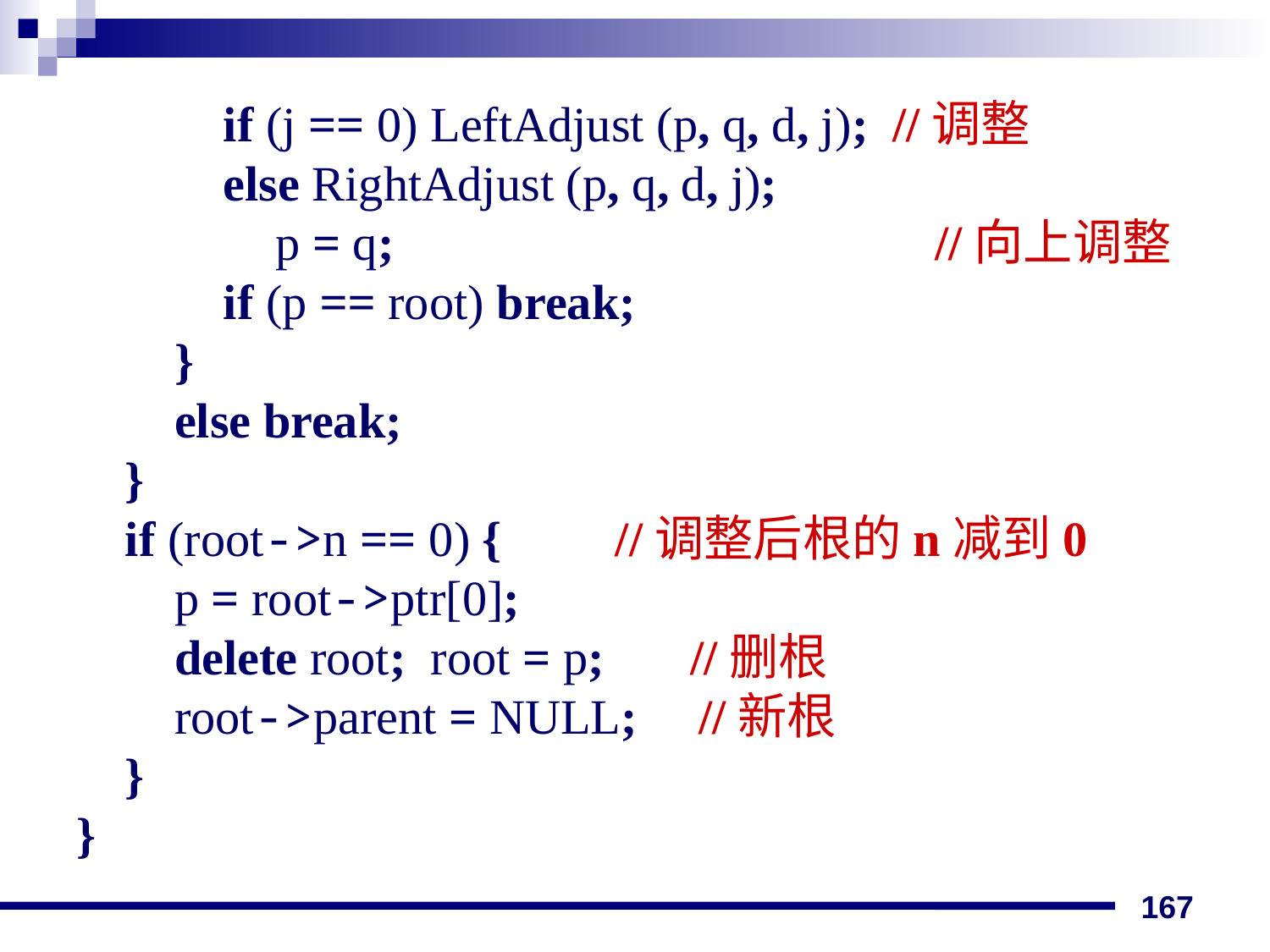

if (j == 0) LeftAdjust (p, q, d, j);  //调整
            else RightAdjust (p, q, d, j);
		  p = q;                         		    //向上调整
            if (p == root) break;
        }
        else break;
    }
    if (root->n == 0) {	         //调整后根的n减到0
        p = root->ptr[0];
        delete root;  root = p;       //删根
        root->parent = NULL;     //新根
    }
}
167